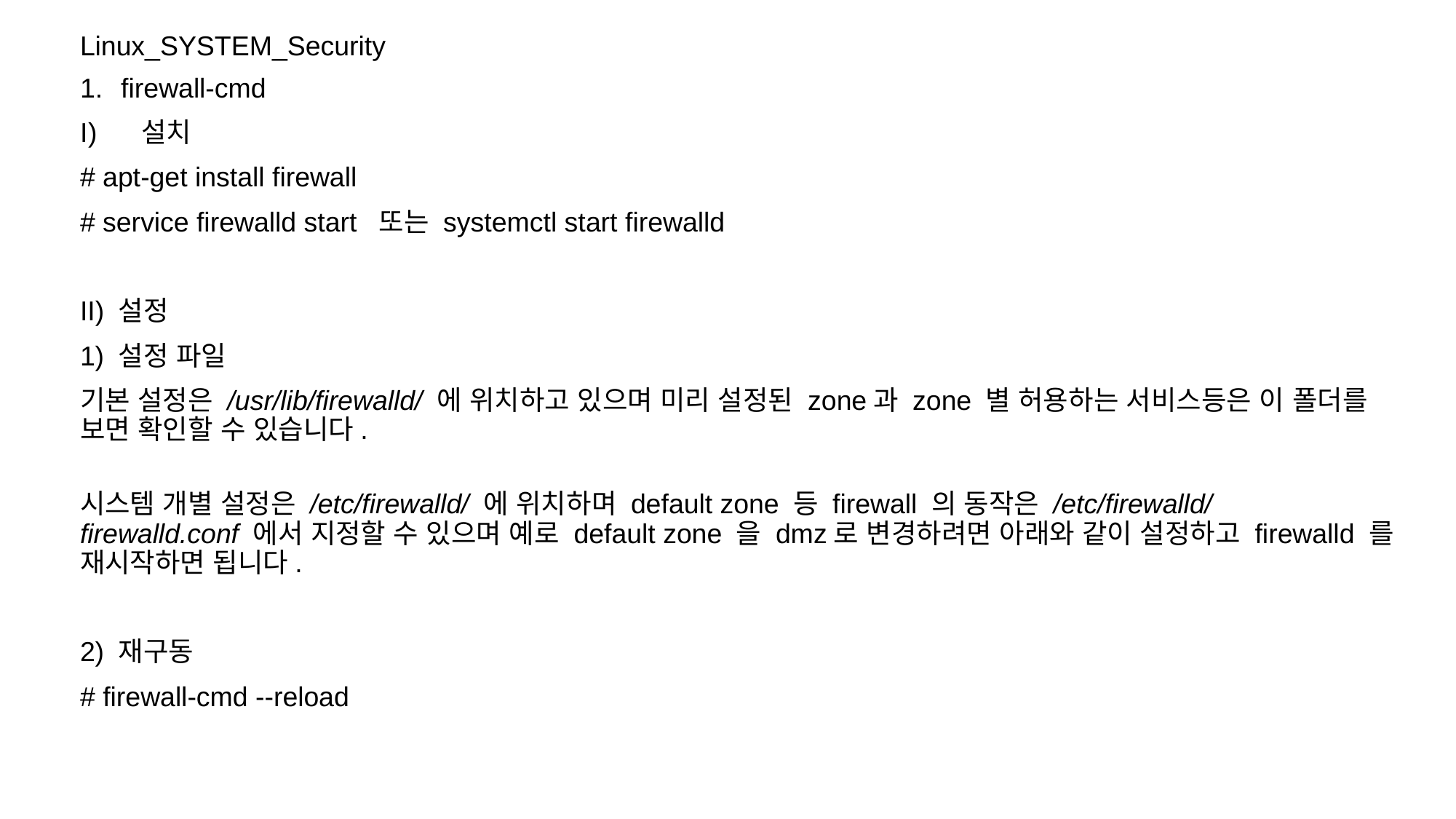

Linux_SYSTEM_Security
firewall-cmd
설치
# apt-get install firewall
# service firewalld start  또는 systemctl start firewalld

II) 설정
1) 설정 파일
기본 설정은 /usr/lib/firewalld/ 에 위치하고 있으며 미리 설정된 zone과 zone 별 허용하는 서비스등은 이 폴더를 보면 확인할 수 있습니다.
시스템 개별 설정은 /etc/firewalld/ 에 위치하며 default zone 등 firewall 의 동작은 /etc/firewalld/firewalld.conf 에서 지정할 수 있으며 예로 default zone 을 dmz로 변경하려면 아래와 같이 설정하고 firewalld 를 재시작하면 됩니다.

2) 재구동
# firewall-cmd --reload